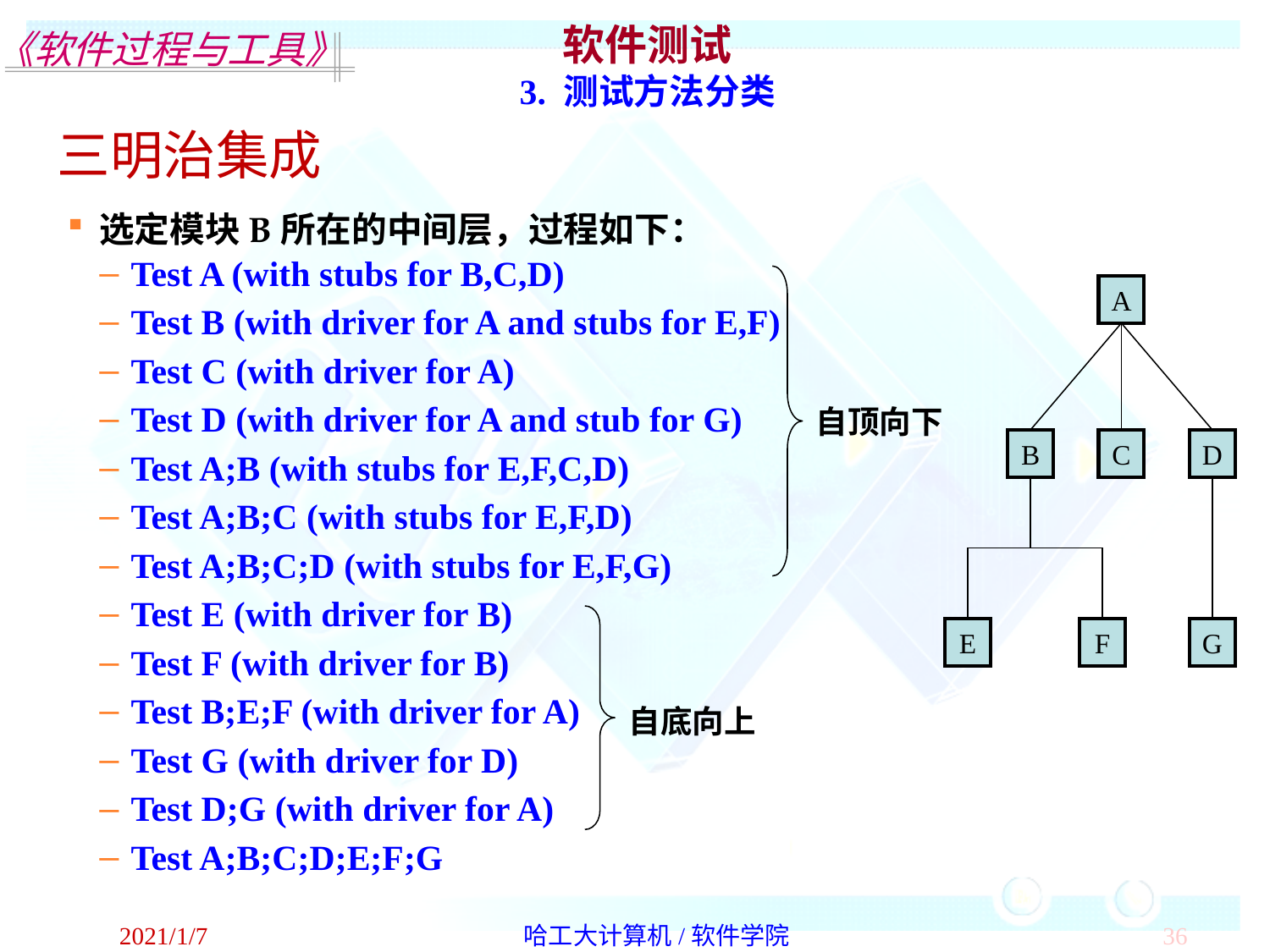

软件测试
3. 测试方法分类
三明治集成
选定模块B所在的中间层，过程如下：
Test A (with stubs for B,C,D)
Test B (with driver for A and stubs for E,F)
Test C (with driver for A)
Test D (with driver for A and stub for G)
Test A;B (with stubs for E,F,C,D)
Test A;B;C (with stubs for E,F,D)
Test A;B;C;D (with stubs for E,F,G)
Test E (with driver for B)
Test F (with driver for B)
Test B;E;F (with driver for A)
Test G (with driver for D)
Test D;G (with driver for A)
Test A;B;C;D;E;F;G

A
B
C
D
E
F
G
自顶向下

自底向上